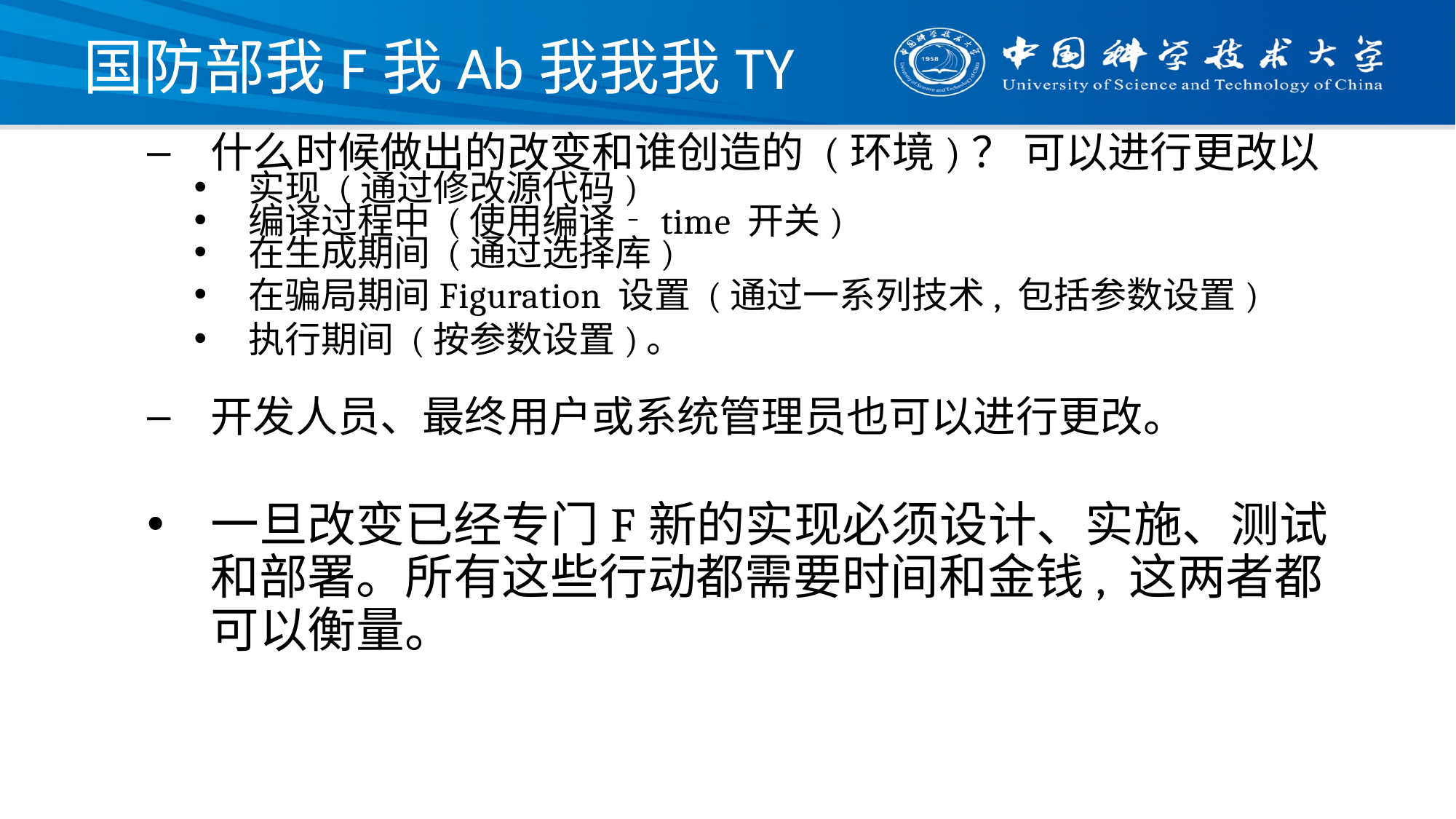

# 国防部我F我Ab我我我TY
什么时候做出的改变和谁创造的 (环境)？ 可以进行更改以
实现 (通过修改源代码)
编译过程中 (使用编译‐time 开关)
在生成期间 (通过选择库)
在骗局期间Figuration 设置 (通过一系列技术, 包括参数设置)
执行期间 (按参数设置)。

开发人员、最终用户或系统管理员也可以进行更改。

一旦改变已经专门F新的实现必须设计、实施、测试和部署。所有这些行动都需要时间和金钱, 这两者都可以衡量。